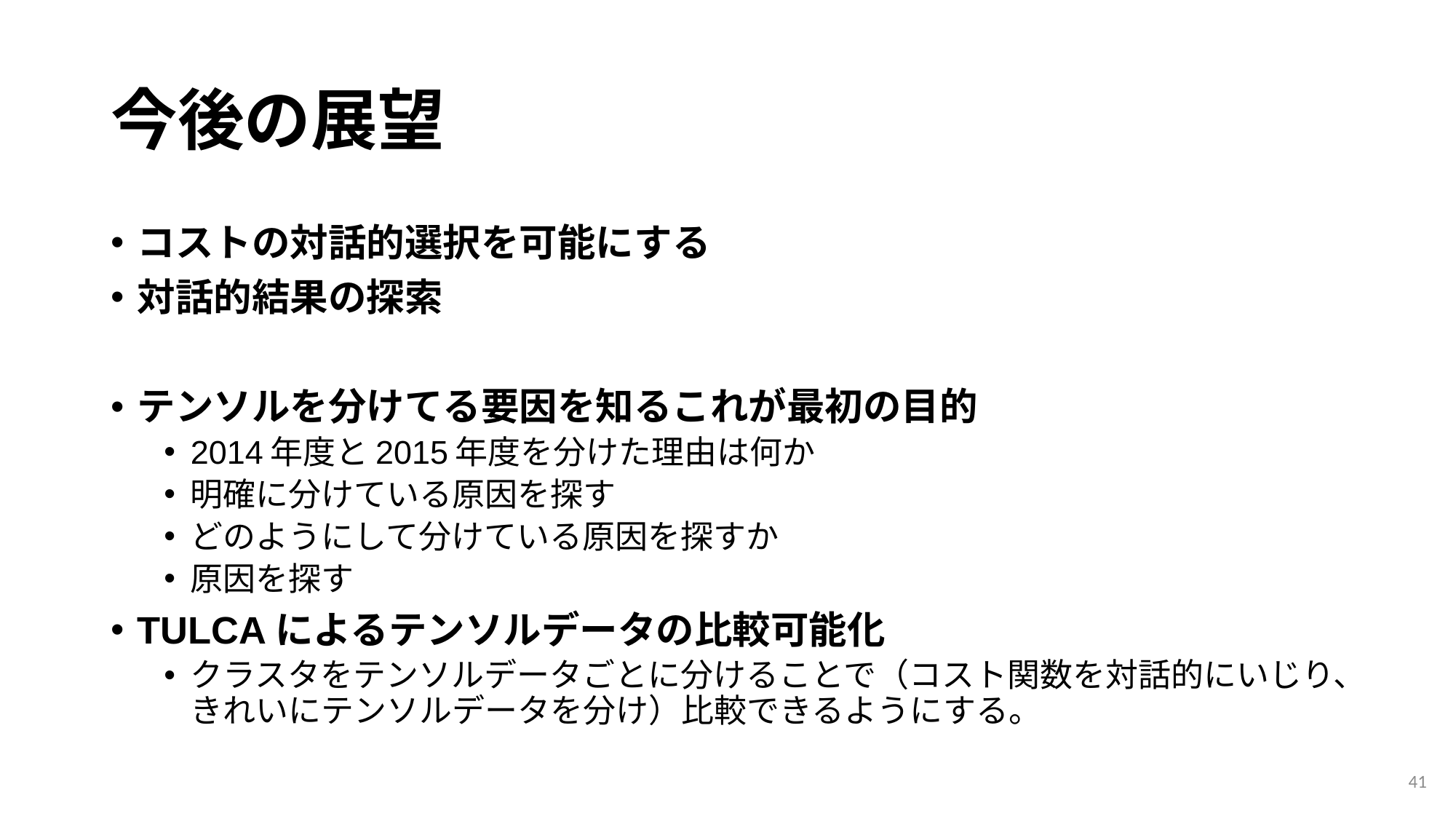

# 今後の展望
コストの対話的選択を可能にする
対話的結果の探索

テンソルを分けてる要因を知るこれが最初の目的
2014年度と2015年度を分けた理由は何か
明確に分けている原因を探す
どのようにして分けている原因を探すか
原因を探す
TULCAによるテンソルデータの比較可能化
クラスタをテンソルデータごとに分けることで（コスト関数を対話的にいじり、きれいにテンソルデータを分け）比較できるようにする。
41